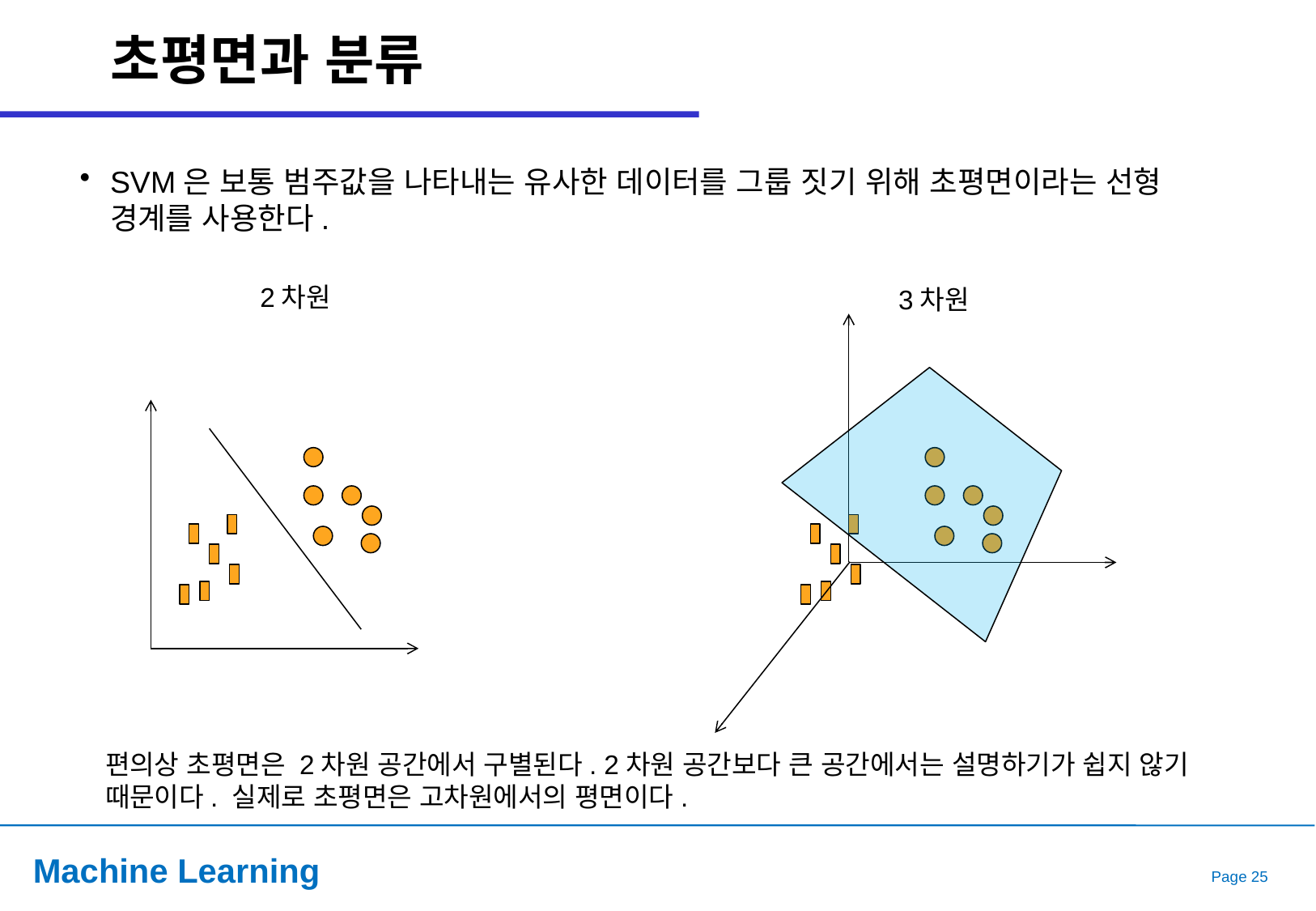

# 초평면과 분류
SVM은 보통 범주값을 나타내는 유사한 데이터를 그룹 짓기 위해 초평면이라는 선형 경계를 사용한다.
2차원
3차원

편의상 초평면은 2차원 공간에서 구별된다. 2차원 공간보다 큰 공간에서는 설명하기가 쉽지 않기 때문이다. 실제로 초평면은 고차원에서의 평면이다.
Page 25